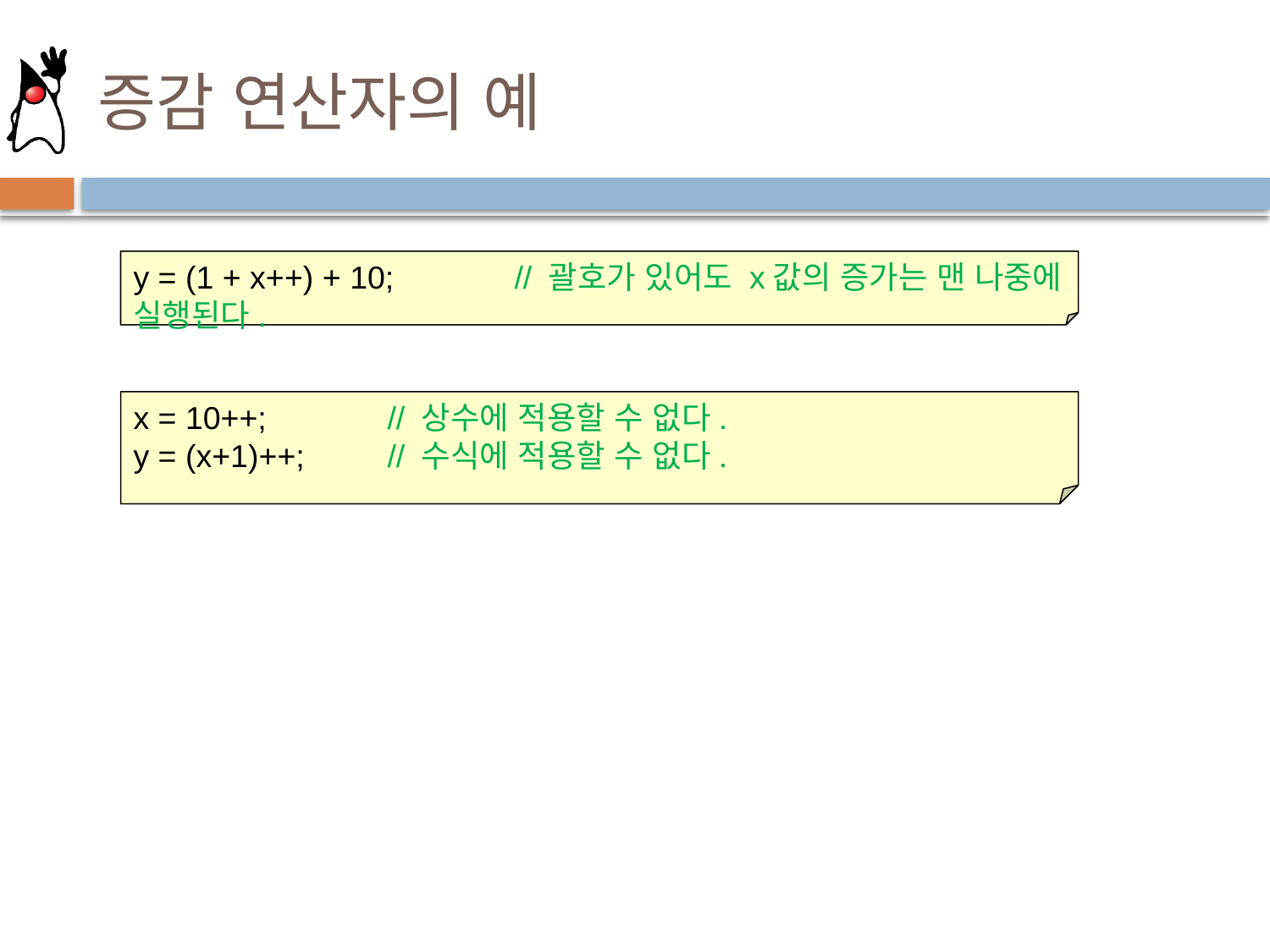

# 증감 연산자의 예
y = (1 + x++) + 10; 	// 괄호가 있어도 x값의 증가는 맨 나중에 실행된다.
x = 10++; 	// 상수에 적용할 수 없다.
y = (x+1)++; 	// 수식에 적용할 수 없다.